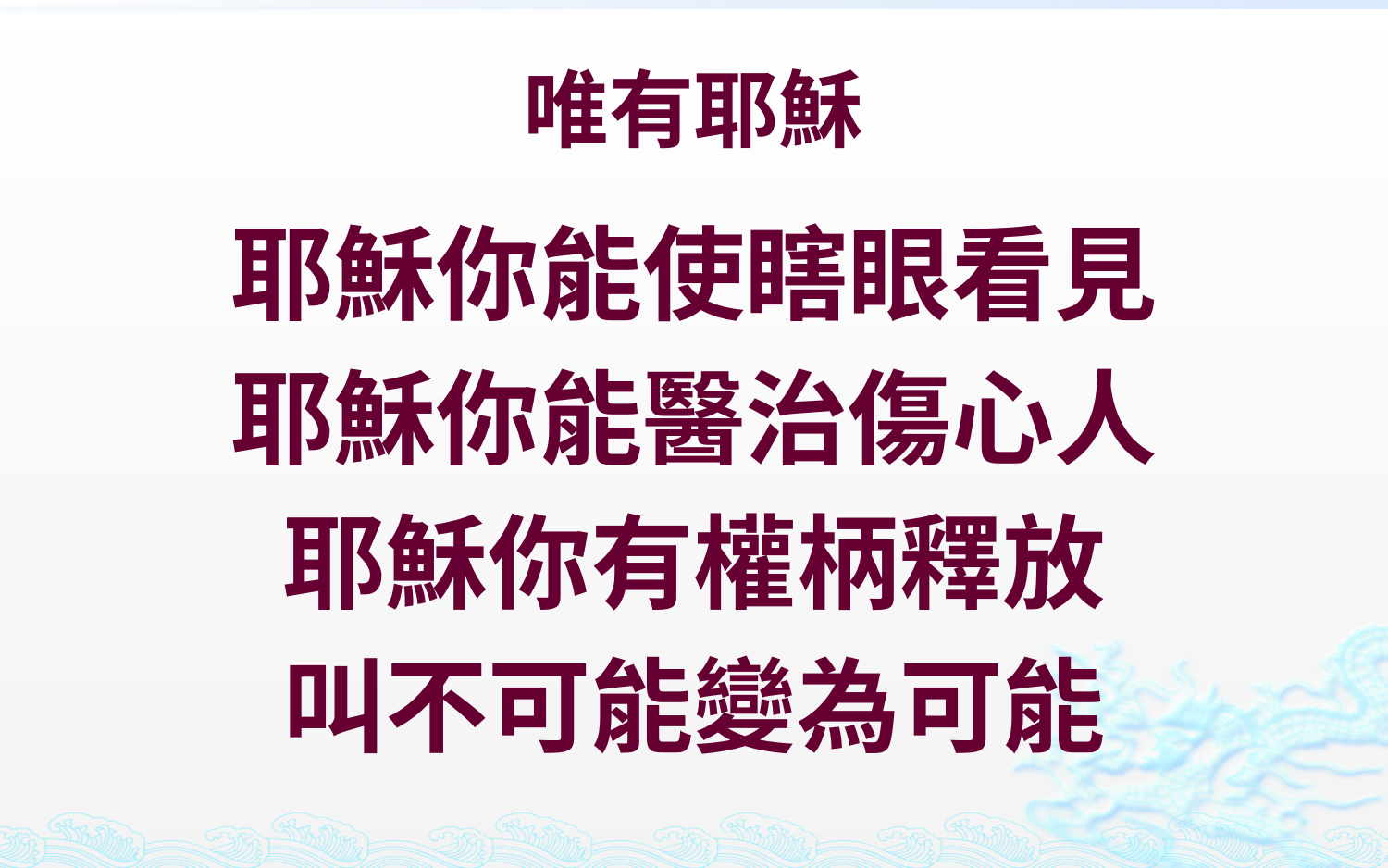

# 唯有耶穌
耶穌你能使瞎眼看見
耶穌你能醫治傷心人
耶穌你有權柄釋放
叫不可能變為可能